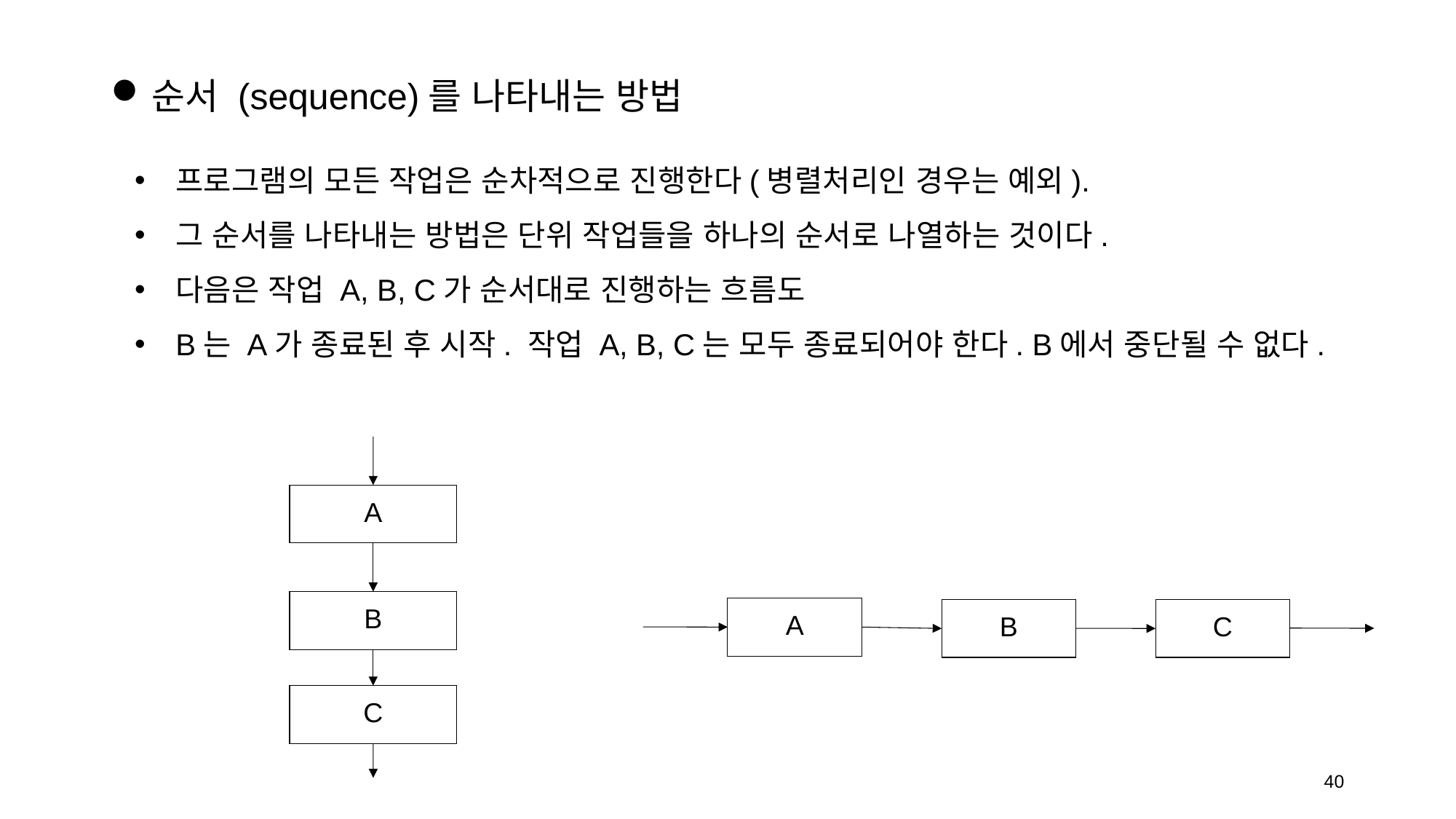

순서 (sequence)를 나타내는 방법
프로그램의 모든 작업은 순차적으로 진행한다(병렬처리인 경우는 예외).
그 순서를 나타내는 방법은 단위 작업들을 하나의 순서로 나열하는 것이다.
다음은 작업 A, B, C가 순서대로 진행하는 흐름도
B는 A가 종료된 후 시작. 작업 A, B, C는 모두 종료되어야 한다. B에서 중단될 수 없다.
A
B
A
B
C
C
40